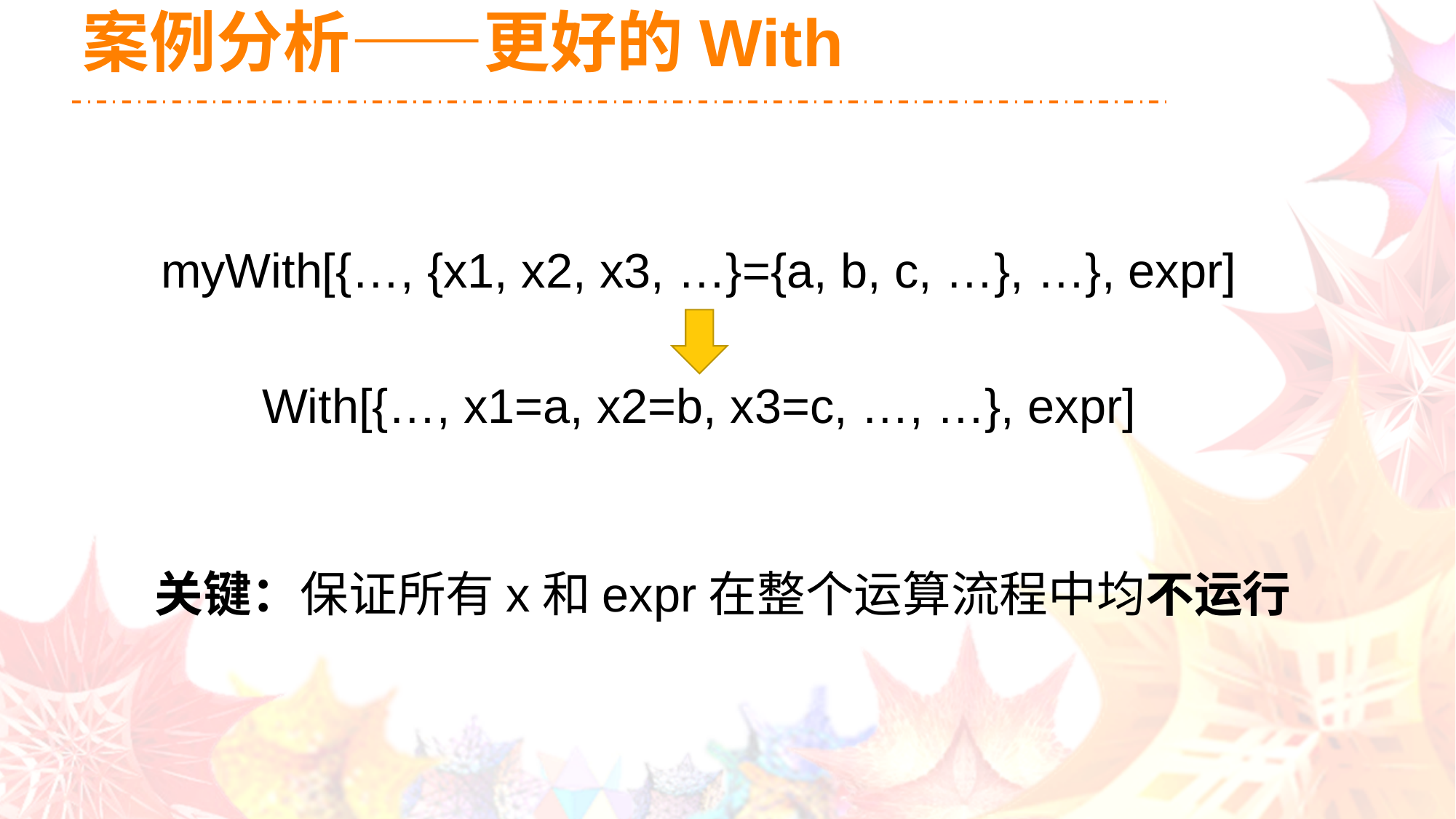

# 案例分析——更好的With
myWith[{…, {x1, x2, x3, …}={a, b, c, …}, …}, expr]

With[{…, x1=a, x2=b, x3=c, …, …}, expr]

关键：保证所有x和expr在整个运算流程中均不运行